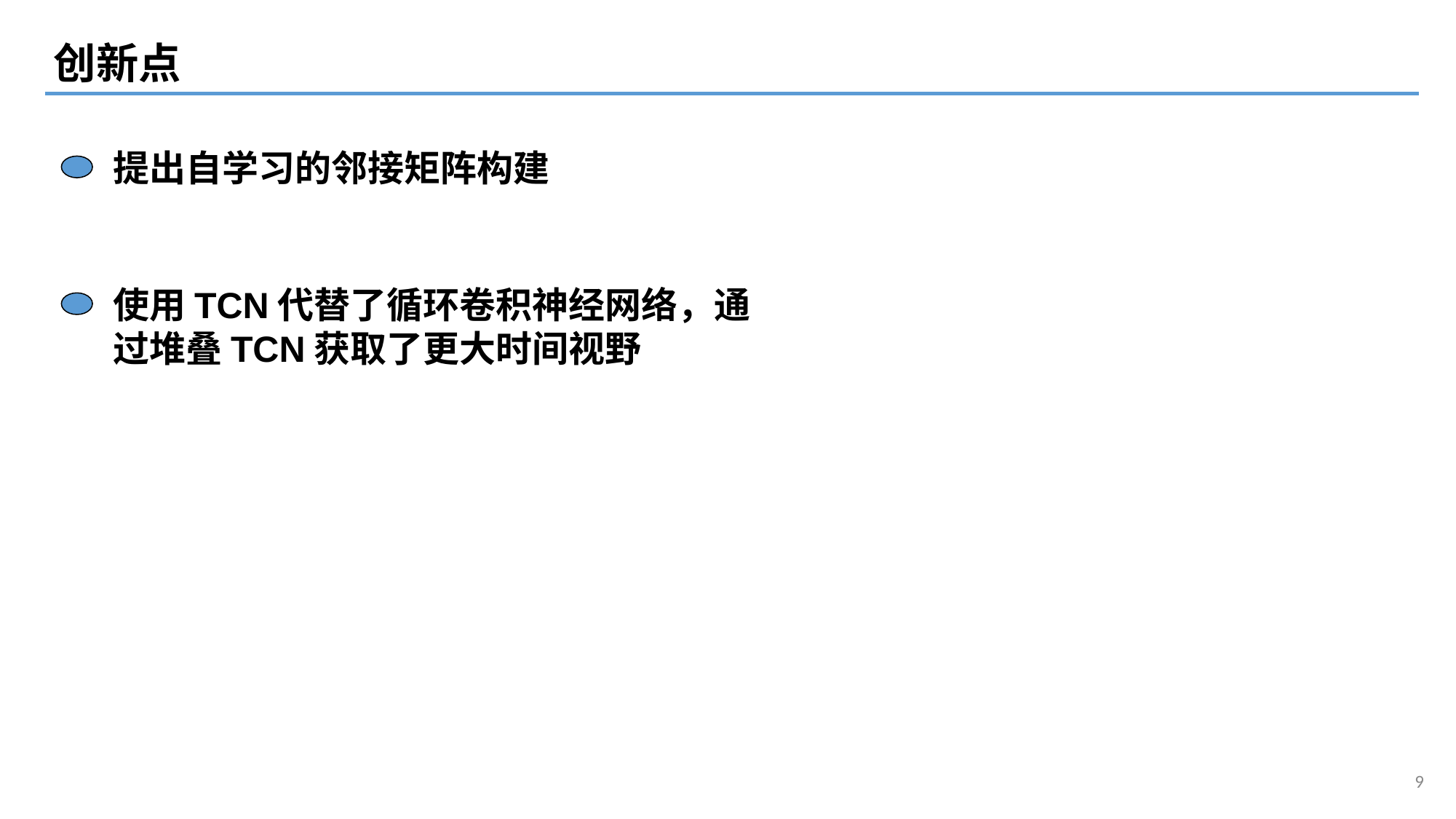

创新点
提出自学习的邻接矩阵构建

使用TCN代替了循环卷积神经网络，通过堆叠TCN获取了更大时间视野

9